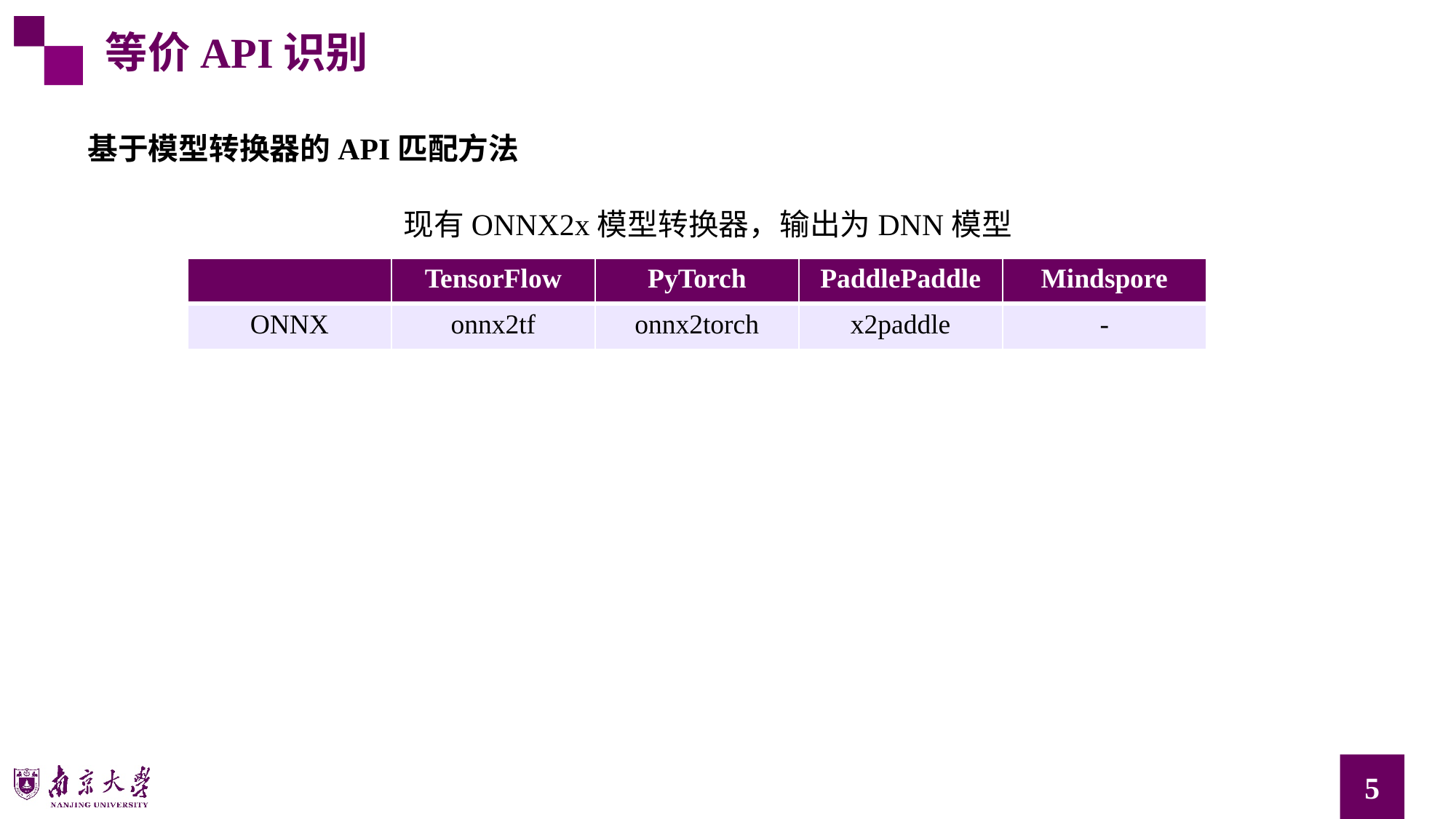

等价API识别
基于模型转换器的API匹配方法
现有ONNX2x模型转换器，输出为DNN模型
|  | TensorFlow | PyTorch | PaddlePaddle | Mindspore |
| --- | --- | --- | --- | --- |
| ONNX | onnx2tf | onnx2torch | x2paddle | - |
5